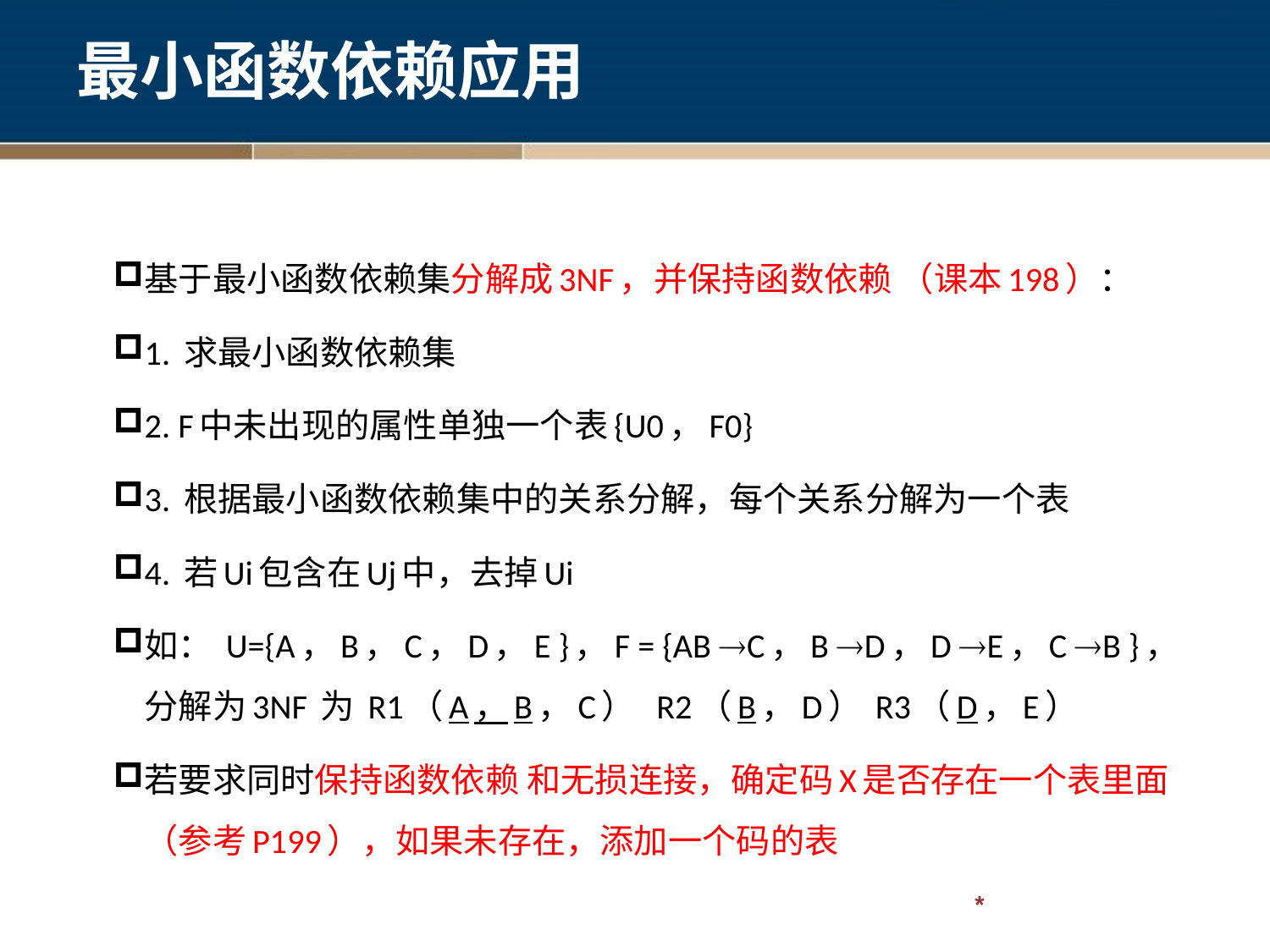

最小函数依赖应用
基于最小函数依赖集分解成3NF，并保持函数依赖 （课本198）：
1. 求最小函数依赖集
2. F中未出现的属性单独一个表{U0，F0}
3. 根据最小函数依赖集中的关系分解，每个关系分解为一个表
4. 若Ui包含在Uj中，去掉Ui
如： U={A，B，C，D，E }，F = {AB →C，B →D，D →E，C →B }， 分解为3NF 为 R1（A，B，C）  R2（B，D） R3（D，E）
若要求同时保持函数依赖 和无损连接，确定码X是否存在一个表里面 （参考P199），如果未存在，添加一个码的表

*